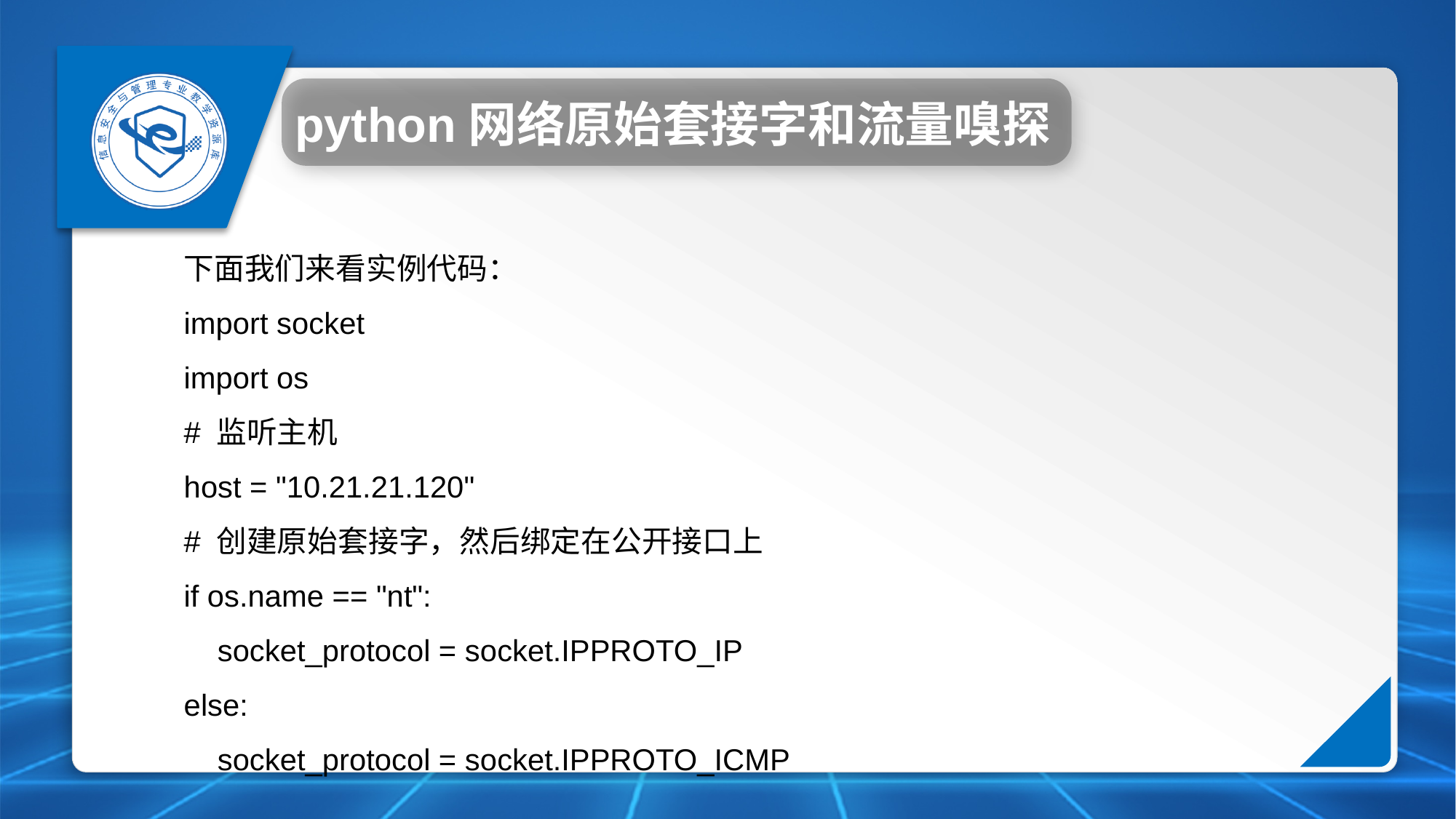

python网络原始套接字和流量嗅探
下面我们来看实例代码：
import socket
import os
# 监听主机
host = "10.21.21.120"
# 创建原始套接字，然后绑定在公开接口上
if os.name == "nt":
    socket_protocol = socket.IPPROTO_IP
else:
    socket_protocol = socket.IPPROTO_ICMP